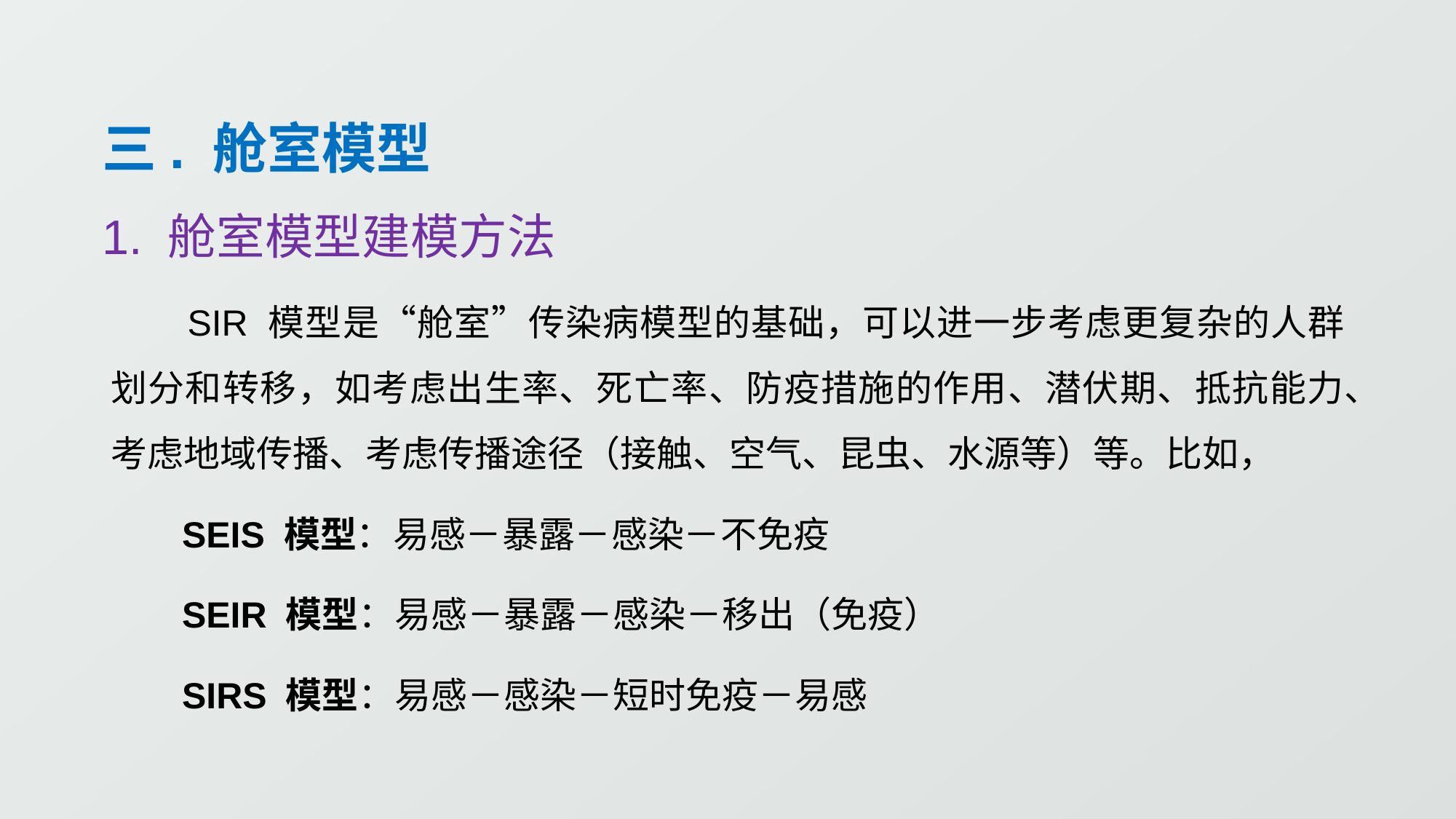

三. 舱室模型
# 1. 舱室模型建模方法
       SIR 模型是“舱室”传染病模型的基础，可以进一步考虑更复杂的人群划分和转移，如考虑出生率、死亡率、防疫措施的作用、潜伏期、抵抗能力、考虑地域传播、考虑传播途径（接触、空气、昆虫、水源等）等。比如，
       SEIS 模型：易感－暴露－感染－不免疫
       SEIR 模型：易感－暴露－感染－移出（免疫）
       SIRS 模型：易感－感染－短时免疫－易感